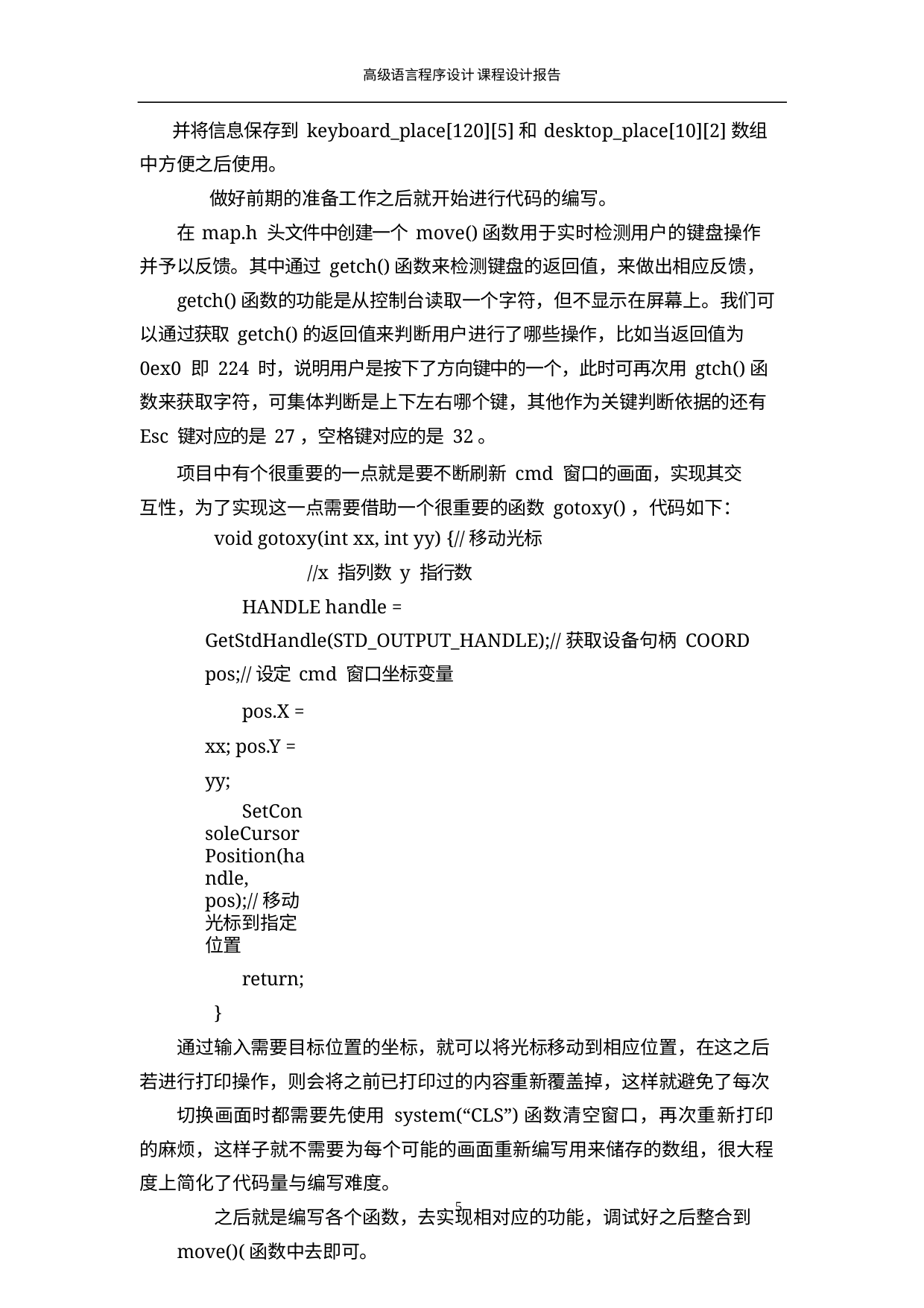

高级语言程序设计 课程设计报告

并将信息保存到 keyboard_place[120][5]和 desktop_place[10][2]数组中方便之后使用。
做好前期的准备工作之后就开始进行代码的编写。
在 map.h 头文件中创建一个 move()函数用于实时检测用户的键盘操作并予以反馈。其中通过 getch()函数来检测键盘的返回值，来做出相应反馈，
getch()函数的功能是从控制台读取一个字符，但不显示在屏幕上。我们可以通过获取 getch()的返回值来判断用户进行了哪些操作，比如当返回值为 0ex0 即 224 时，说明用户是按下了方向键中的一个，此时可再次用 gtch()函数来获取字符，可集体判断是上下左右哪个键，其他作为关键判断依据的还有 Esc 键对应的是 27，空格键对应的是 32。
项目中有个很重要的一点就是要不断刷新 cmd 窗口的画面，实现其交互性，为了实现这一点需要借助一个很重要的函数 gotoxy()，代码如下：
void gotoxy(int xx, int yy) {//移动光标
//x 指列数 y 指行数
HANDLE handle = GetStdHandle(STD_OUTPUT_HANDLE);//获取设备句柄 COORD pos;//设定 cmd 窗口坐标变量
pos.X = xx; pos.Y = yy;
SetConsoleCursorPosition(handle, pos);//移动光标到指定位置
return;
}
通过输入需要目标位置的坐标，就可以将光标移动到相应位置，在这之后若进行打印操作，则会将之前已打印过的内容重新覆盖掉，这样就避免了每次
切换画面时都需要先使用 system(“CLS”)函数清空窗口，再次重新打印的麻烦，这样子就不需要为每个可能的画面重新编写用来储存的数组，很大程度上简化了代码量与编写难度。
之后就是编写各个函数，去实现相对应的功能，调试好之后整合到
move()(函数中去即可。
5